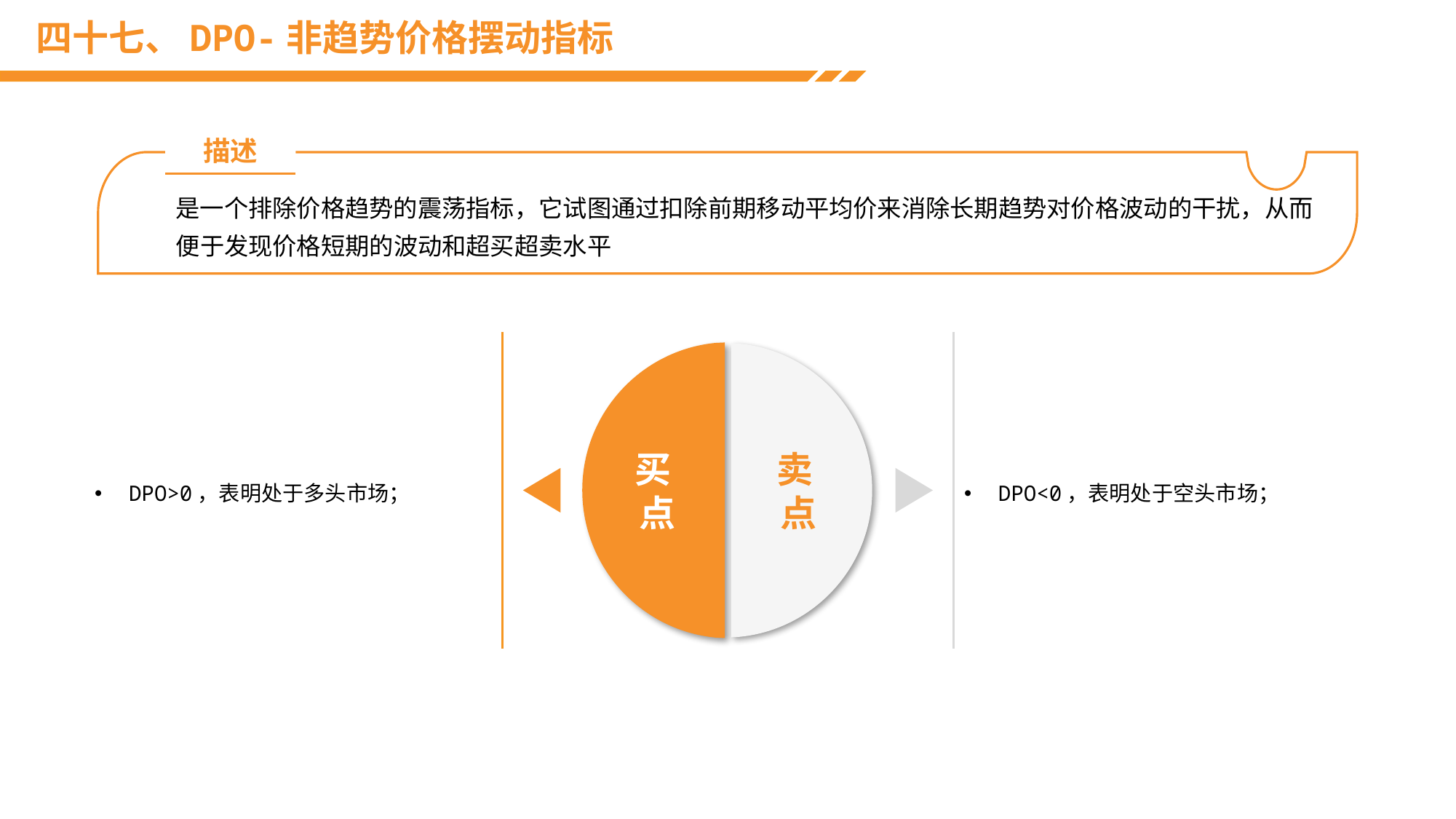

# 四十七、DPO-非趋势价格摆动指标
描述

是一个排除价格趋势的震荡指标，它试图通过扣除前期移动平均价来消除长期趋势对价格波动的干扰，从而便于发现价格短期的波动和超买超卖水平
DPO>0，表明处于多头市场；
DPO<0，表明处于空头市场；

买
点
卖
点